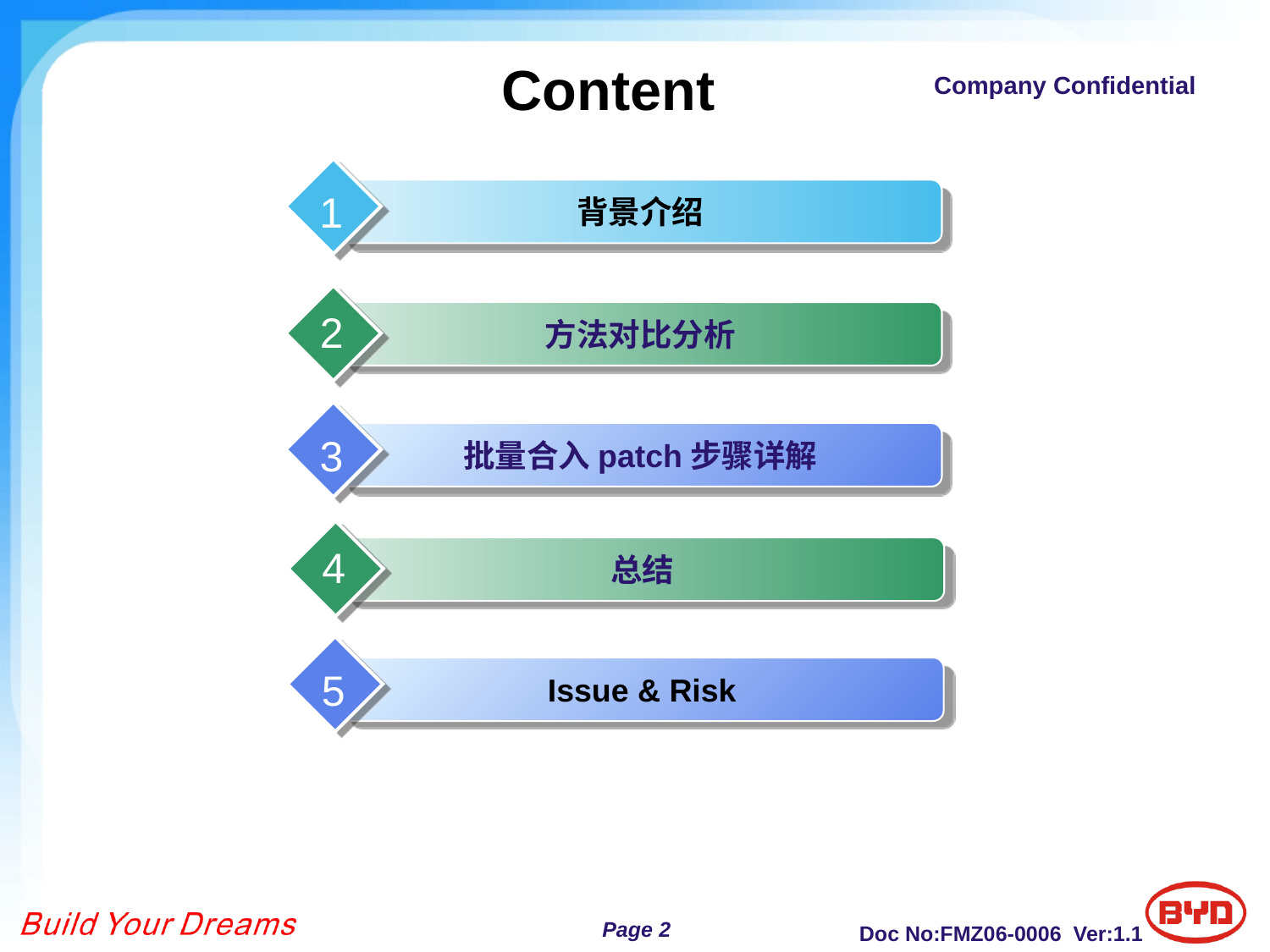

# Content

1
背景介绍

2
方法对比分析

3
批量合入patch步骤详解

4
总结

5
Issue & Risk